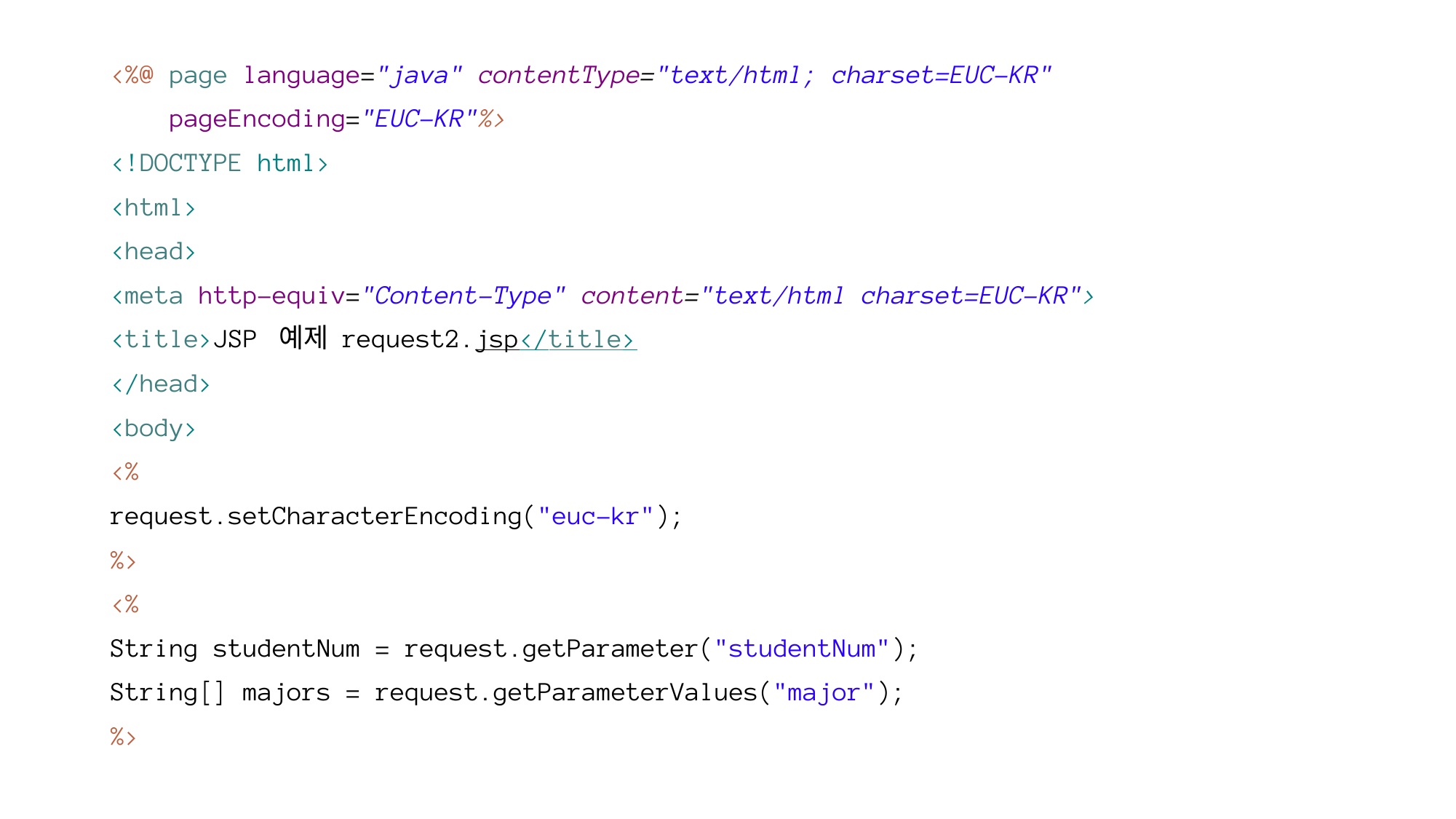

<%@ page language="java" contentType="text/html; charset=EUC-KR"
    pageEncoding="EUC-KR"%>
<!DOCTYPE html>
<html>
<head>
<meta http-equiv="Content-Type" content="text/html charset=EUC-KR">
<title>JSP 예제 request2.jsp</title>
</head>
<body>
<%
request.setCharacterEncoding("euc-kr");
%>
<%
String studentNum = request.getParameter("studentNum");
String[] majors = request.getParameterValues("major");
%>